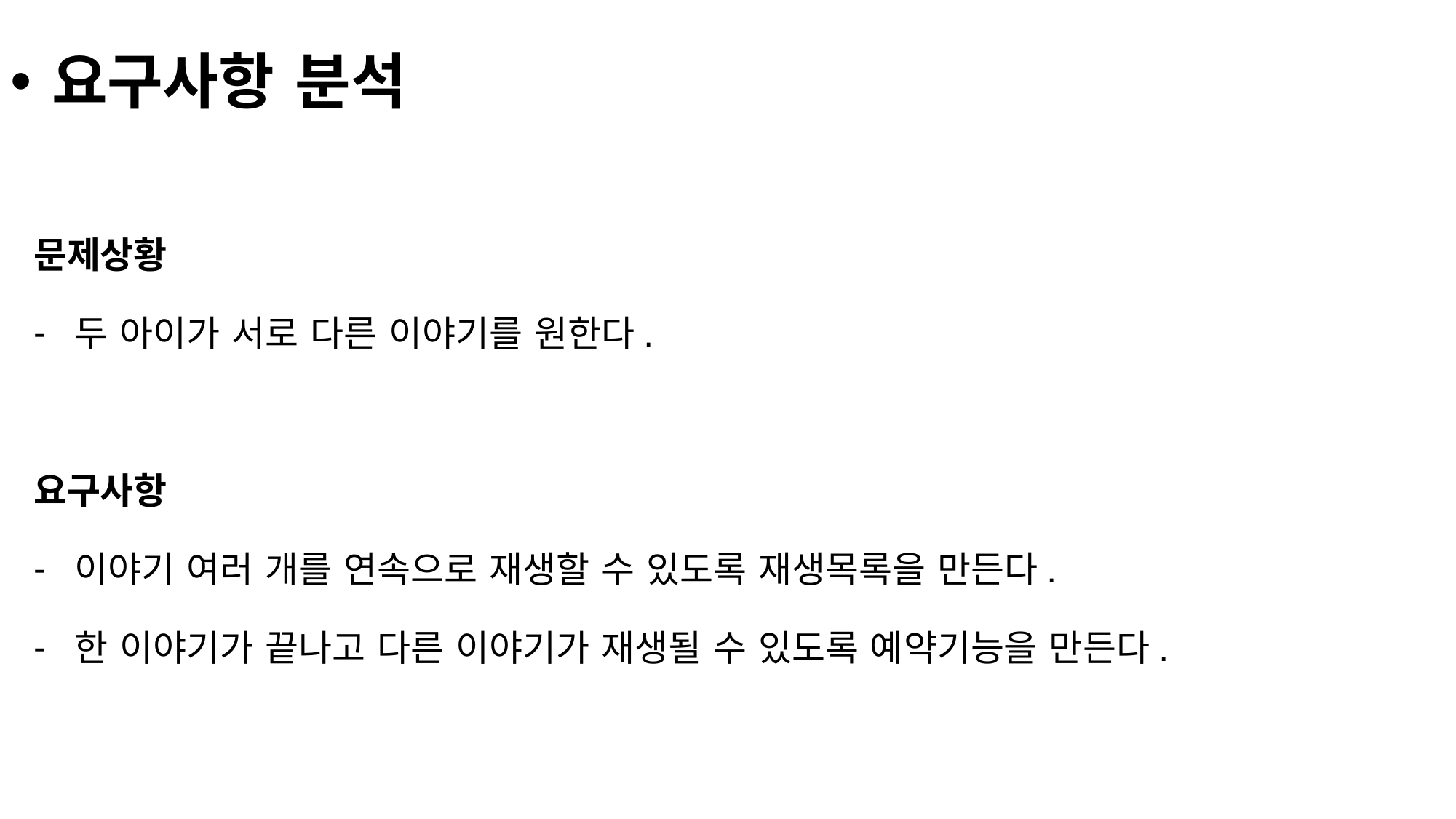

요구사항 분석
문제상황

두 아이가 서로 다른 이야기를 원한다.

요구사항

이야기 여러 개를 연속으로 재생할 수 있도록 재생목록을 만든다.

한 이야기가 끝나고 다른 이야기가 재생될 수 있도록 예약기능을 만든다.